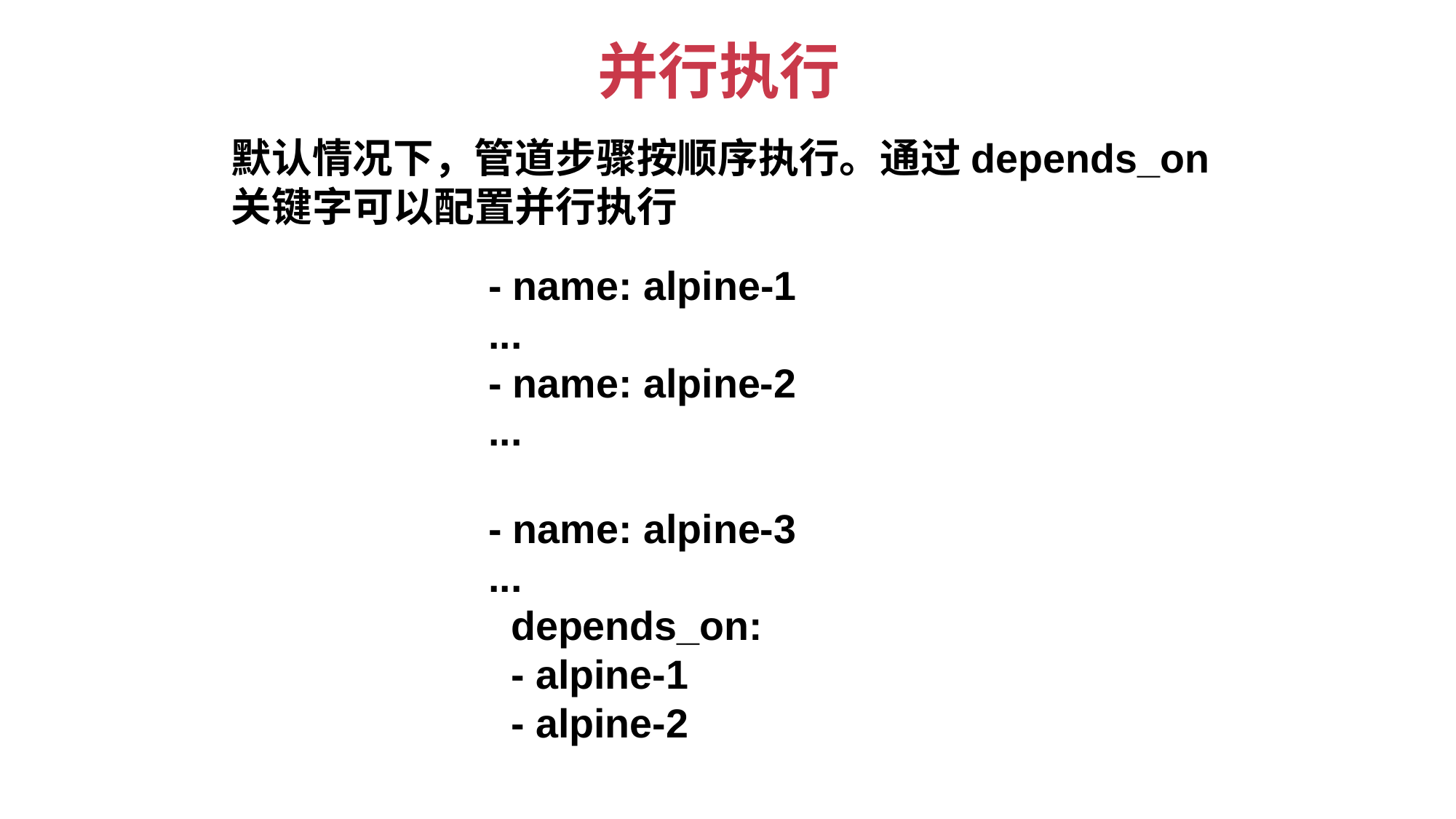

并行执行
默认情况下，管道步骤按顺序执行。通过depends_on关键字可以配置并行执行

- name: alpine-1
...
- name: alpine-2
...

- name: alpine-3
...
  depends_on:
  - alpine-1
  - alpine-2